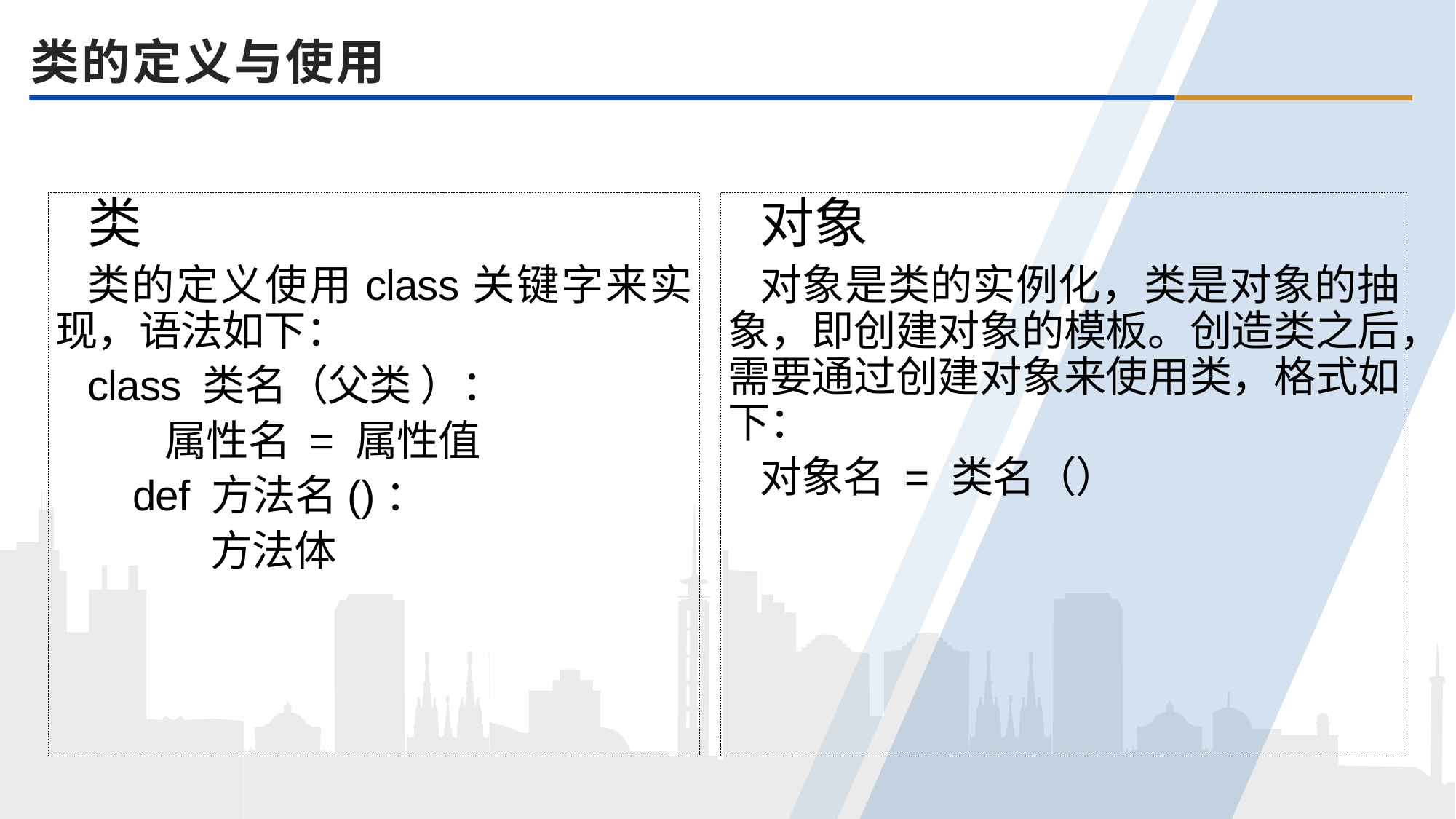

类的定义与使用
类
类的定义使用class关键字来实现，语法如下：
class 类名（父类 ）：
	属性名 = 属性值
    def 方法名()：
	    方法体

对象
对象是类的实例化，类是对象的抽象，即创建对象的模板。创造类之后，需要通过创建对象来使用类，格式如下：
对象名 = 类名（）